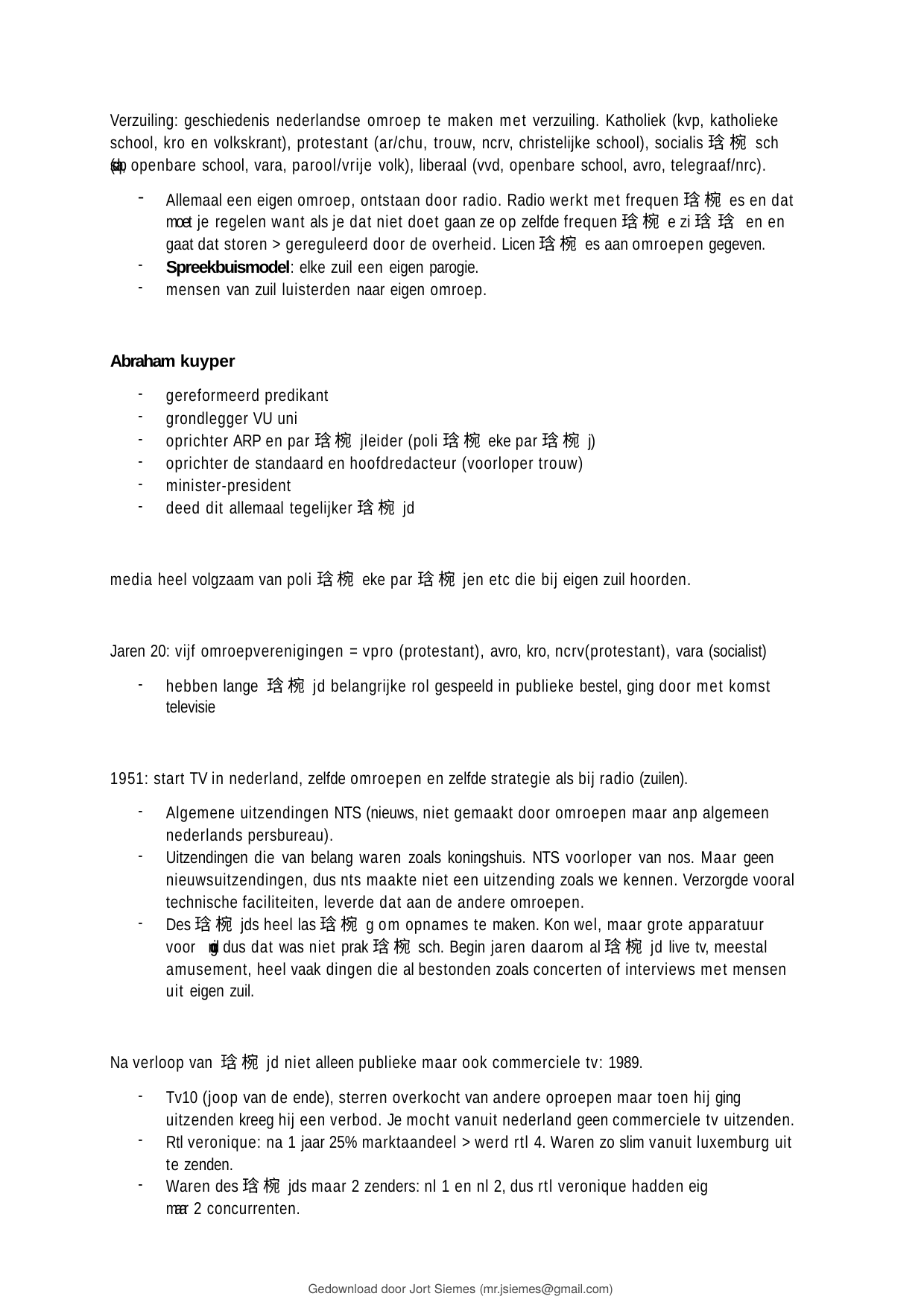

Verzuiling: geschiedenis nederlandse omroep te maken met verzuiling. Katholiek (kvp, katholieke school, kro en volkskrant), protestant (ar/chu, trouw, ncrv, christelijke school), socialis琀椀sch (sdap, openbare school, vara, parool/vrije volk), liberaal (vvd, openbare school, avro, telegraaf/nrc).
Allemaal een eigen omroep, ontstaan door radio. Radio werkt met frequen琀椀es en dat moet je regelen want als je dat niet doet gaan ze op zelfde frequen琀椀e zi琀琀en en gaat dat storen > gereguleerd door de overheid. Licen琀椀es aan omroepen gegeven.
Spreekbuismodel: elke zuil een eigen parogie.
mensen van zuil luisterden naar eigen omroep.

Abraham kuyper
gereformeerd predikant
grondlegger VU uni
oprichter ARP en par琀椀jleider (poli琀椀eke par琀椀j)
oprichter de standaard en hoofdredacteur (voorloper trouw)
minister-president
deed dit allemaal tegelijker琀椀jd

media heel volgzaam van poli琀椀eke par琀椀jen etc die bij eigen zuil hoorden.

Jaren 20: vijf omroepverenigingen = vpro (protestant), avro, kro, ncrv(protestant), vara (socialist)
hebben lange 琀椀jd belangrijke rol gespeeld in publieke bestel, ging door met komst televisie

1951: start TV in nederland, zelfde omroepen en zelfde strategie als bij radio (zuilen).
Algemene uitzendingen NTS (nieuws, niet gemaakt door omroepen maar anp algemeen nederlands persbureau).
Uitzendingen die van belang waren zoals koningshuis. NTS voorloper van nos. Maar geen nieuwsuitzendingen, dus nts maakte niet een uitzending zoals we kennen. Verzorgde vooral technische faciliteiten, leverde dat aan de andere omroepen.
Des琀椀jds heel las琀椀g om opnames te maken. Kon wel, maar grote apparatuur voor nodig dus dat was niet prak琀椀sch. Begin jaren daarom al琀椀jd live tv, meestal amusement, heel vaak dingen die al bestonden zoals concerten of interviews met mensen uit eigen zuil.

Na verloop van 琀椀jd niet alleen publieke maar ook commerciele tv: 1989.
Tv10 (joop van de ende), sterren overkocht van andere oproepen maar toen hij ging uitzenden kreeg hij een verbod. Je mocht vanuit nederland geen commerciele tv uitzenden.
Rtl veronique: na 1 jaar 25% marktaandeel > werd rtl 4. Waren zo slim vanuit luxemburg uit te zenden.
Waren des琀椀jds maar 2 zenders: nl 1 en nl 2, dus rtl veronique hadden eig maar 2 concurrenten.
Gedownload door Jort Siemes (mr.jsiemes@gmail.com)